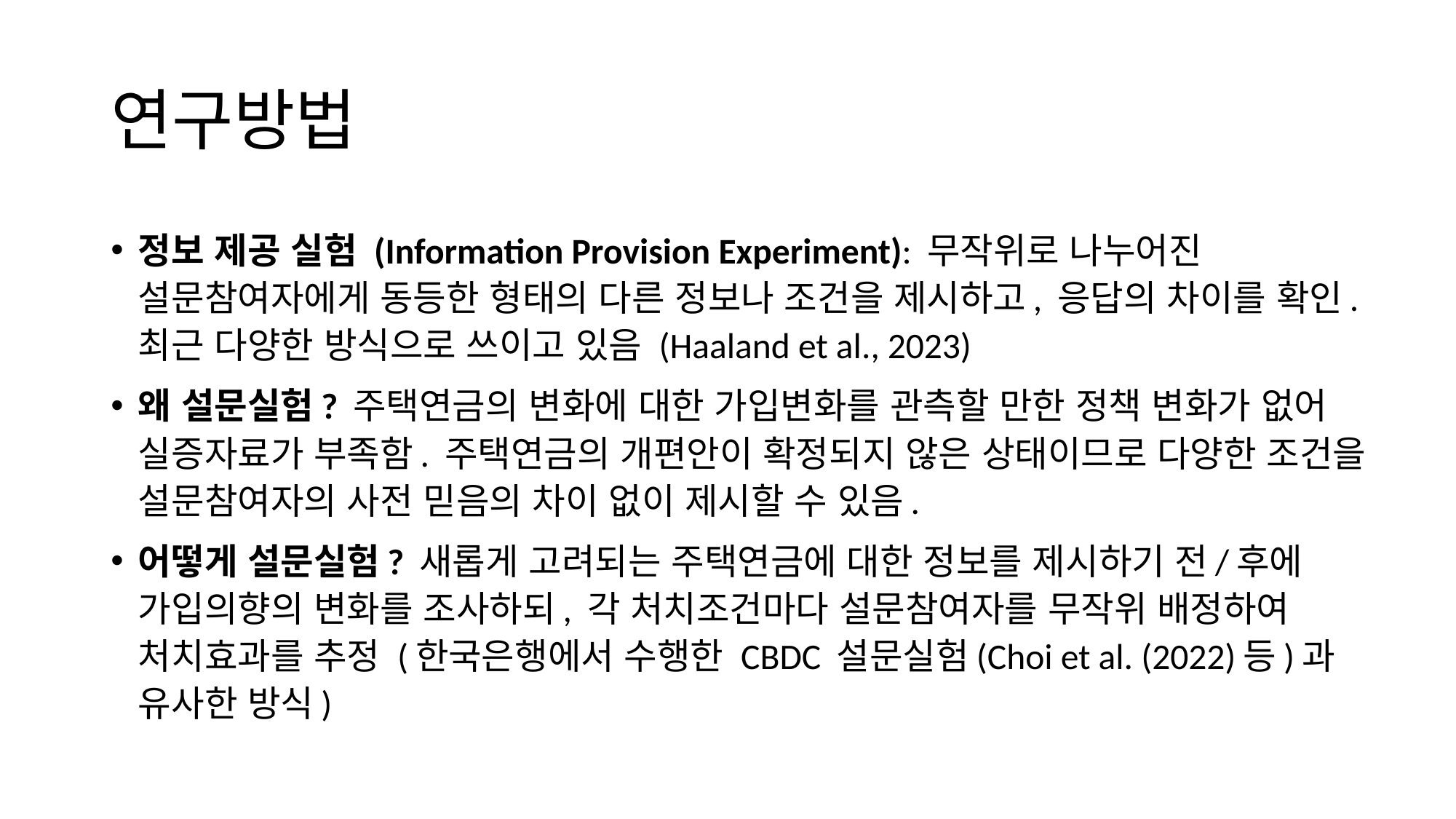

# 연구방법
정보 제공 실험 (Information Provision Experiment): 무작위로 나누어진 설문참여자에게 동등한 형태의 다른 정보나 조건을 제시하고, 응답의 차이를 확인. 최근 다양한 방식으로 쓰이고 있음 (Haaland et al., 2023)
왜 설문실험? 주택연금의 변화에 대한 가입변화를 관측할 만한 정책 변화가 없어 실증자료가 부족함. 주택연금의 개편안이 확정되지 않은 상태이므로 다양한 조건을 설문참여자의 사전 믿음의 차이 없이 제시할 수 있음.
어떻게 설문실험? 새롭게 고려되는 주택연금에 대한 정보를 제시하기 전/후에 가입의향의 변화를 조사하되, 각 처치조건마다 설문참여자를 무작위 배정하여 처치효과를 추정 (한국은행에서 수행한 CBDC 설문실험(Choi et al. (2022)등)과 유사한 방식)